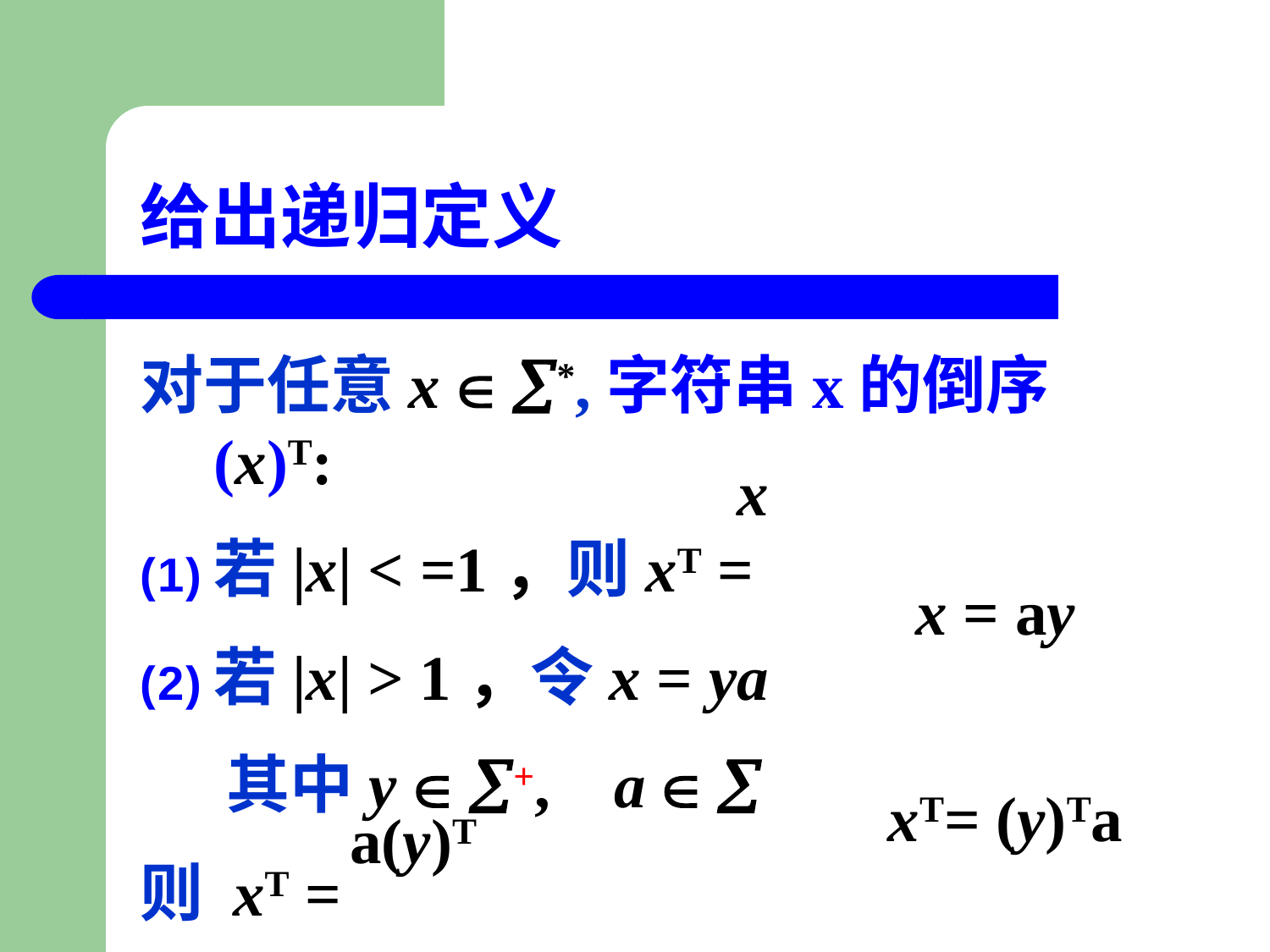

# 给出递归定义
对于任意x ∈ ∑*,字符串x的倒序(x)T:
若|x| < =1，则xT =
若|x| > 1，令x = ya
     其中y ∈ ∑+,    a ∈ ∑
则 xT =
x
x = ay
xT= (y)Ta
a(y)T